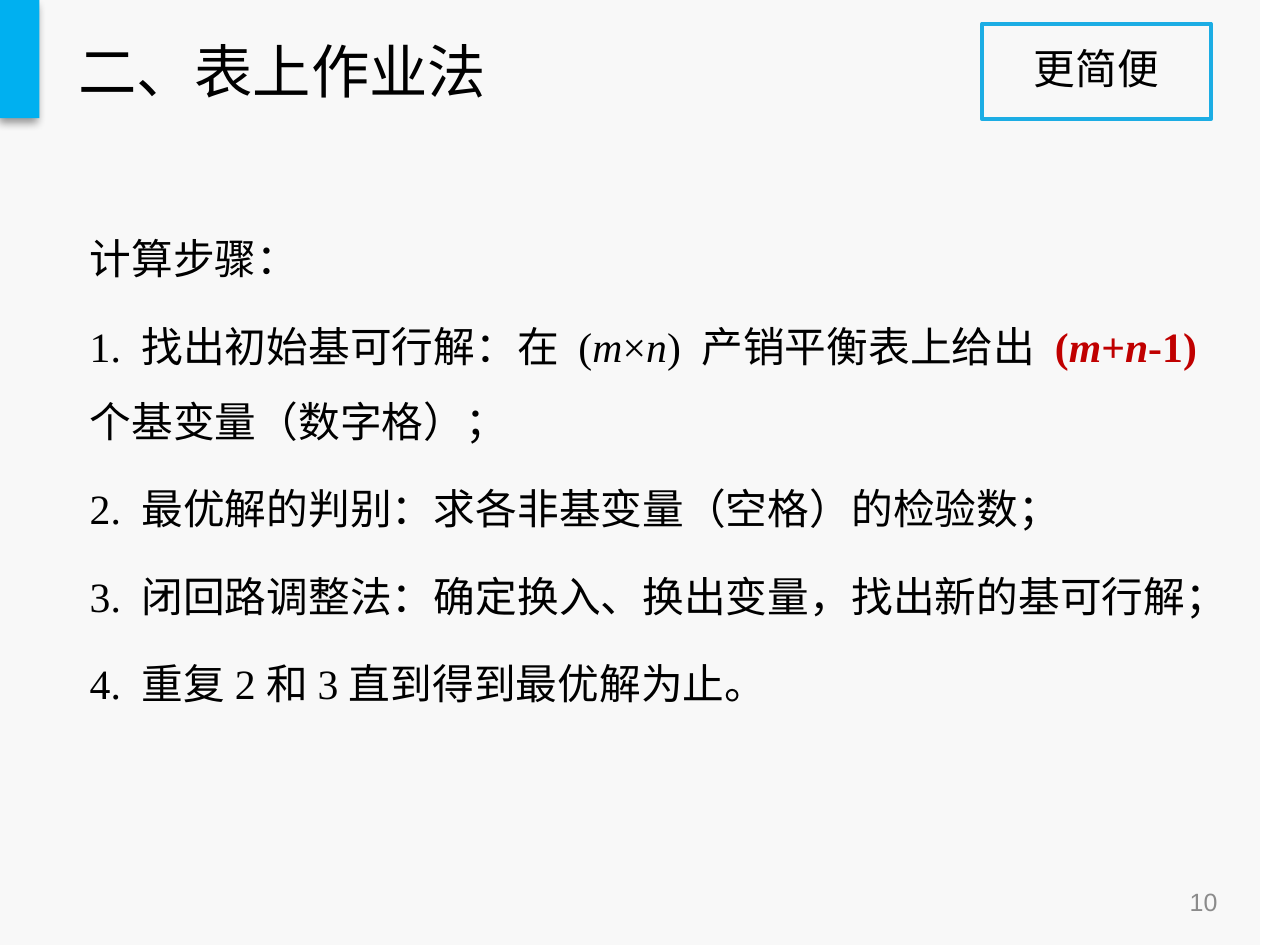

# 二、表上作业法
更简便
计算步骤：
1. 找出初始基可行解：在 (m×n) 产销平衡表上给出 (m+n-1) 个基变量（数字格）；
2. 最优解的判别：求各非基变量（空格）的检验数；
3. 闭回路调整法：确定换入、换出变量，找出新的基可行解；
4. 重复2和3直到得到最优解为止。
10